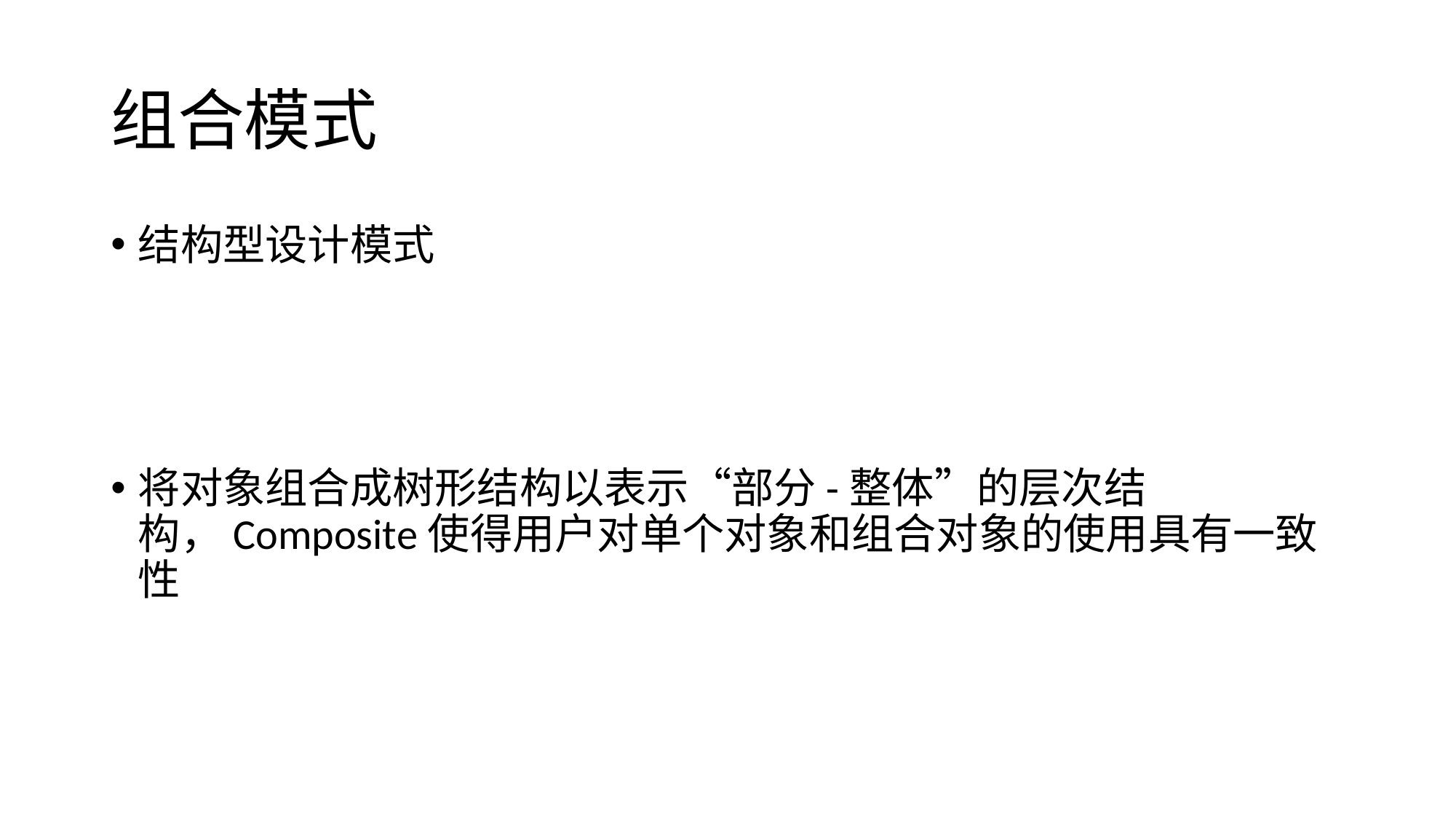

# 组合模式
结构型设计模式

将对象组合成树形结构以表示“部分-整体”的层次结构，Composite使得用户对单个对象和组合对象的使用具有一致性